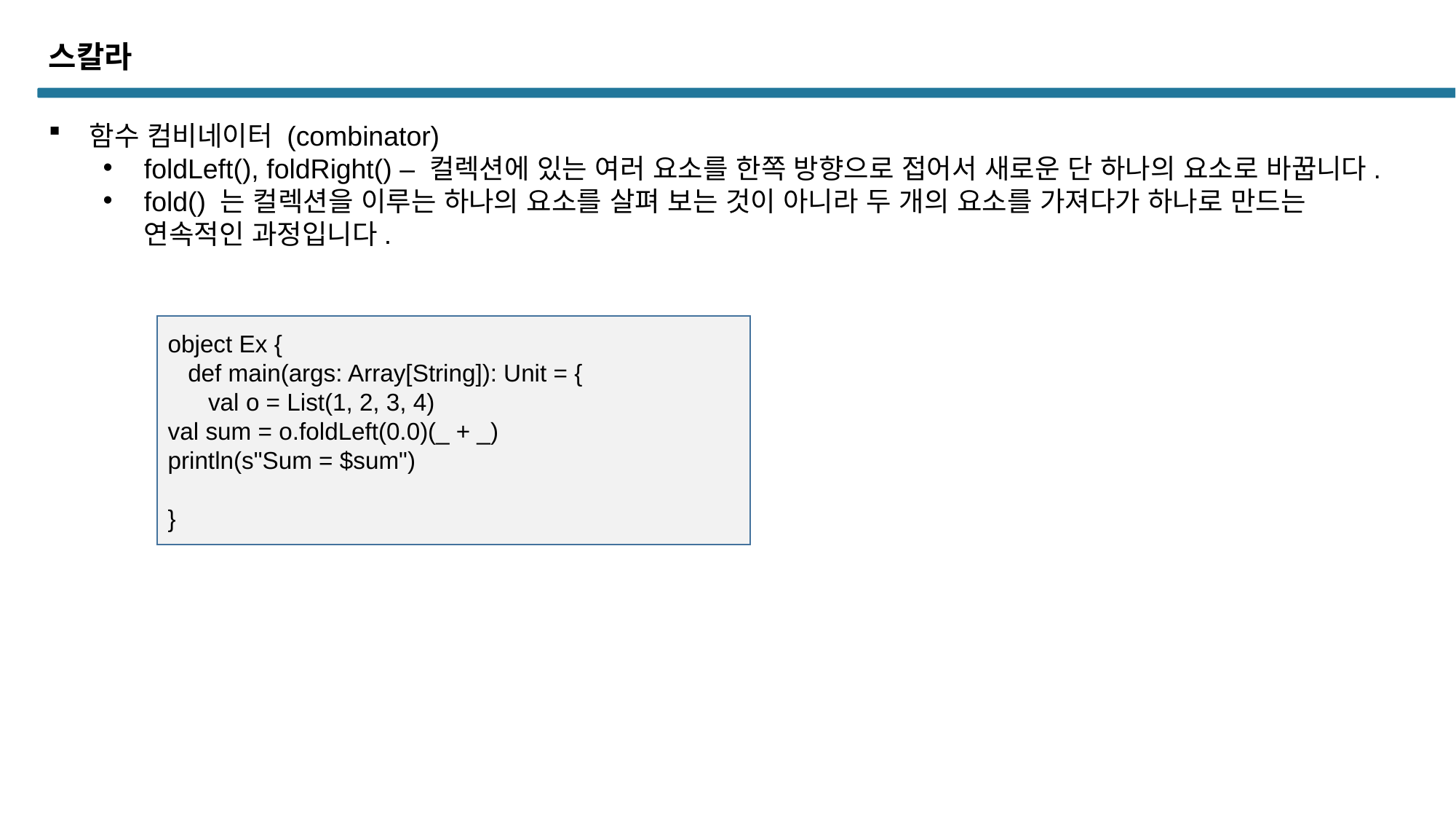

스칼라
함수 컴비네이터 (combinator)
foldLeft(), foldRight() – 컬렉션에 있는 여러 요소를 한쪽 방향으로 접어서 새로운 단 하나의 요소로 바꿉니다.
fold() 는 컬렉션을 이루는 하나의 요소를 살펴 보는 것이 아니라 두 개의 요소를 가져다가 하나로 만드는 연속적인 과정입니다.
object Ex {
   def main(args: Array[String]): Unit = {
      val o = List(1, 2, 3, 4)
val sum = o.foldLeft(0.0)(_ + _)
println(s"Sum = $sum")

}